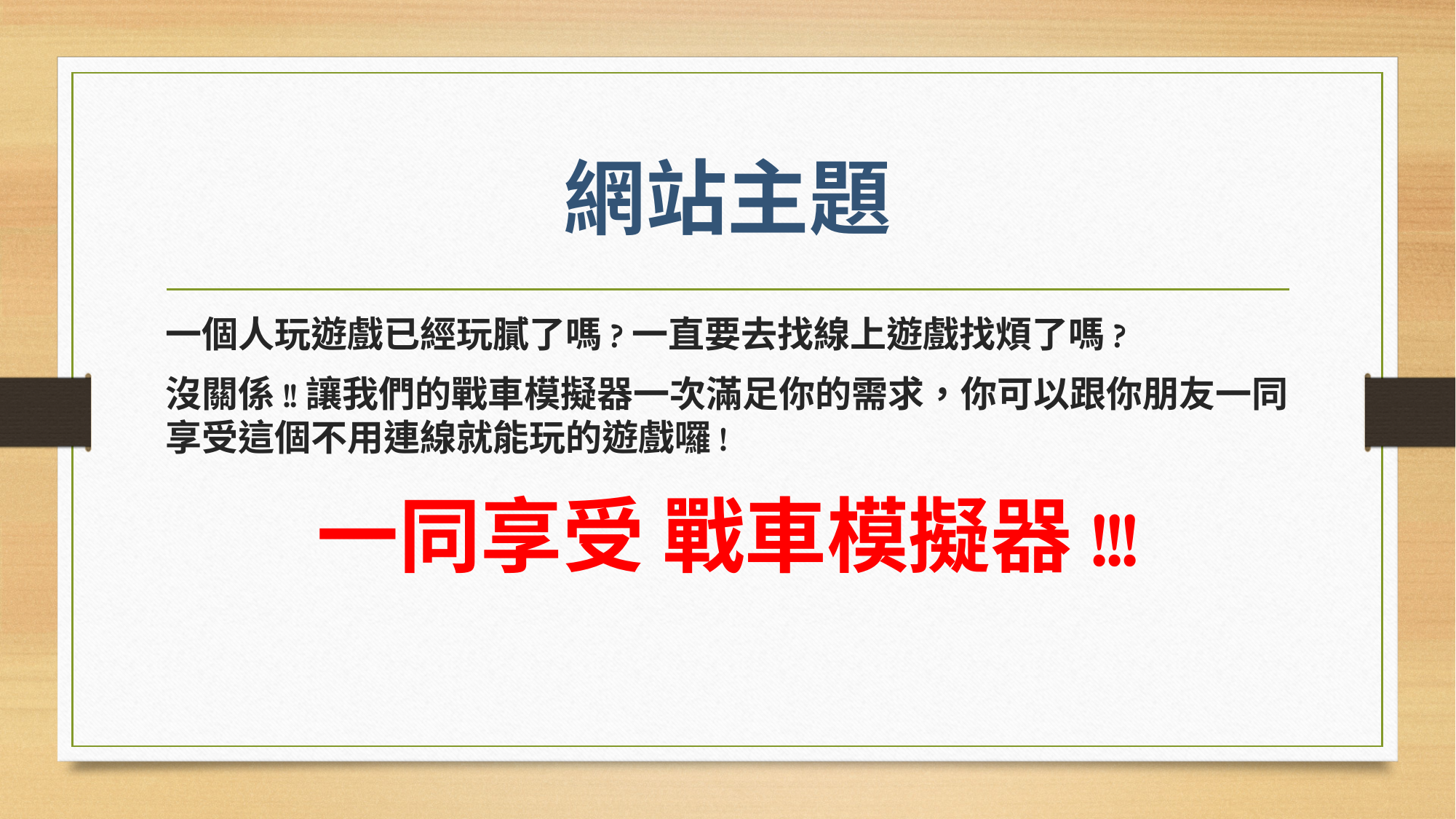

# 網站主題
一個人玩遊戲已經玩膩了嗎?一直要去找線上遊戲找煩了嗎?
沒關係!!讓我們的戰車模擬器一次滿足你的需求，你可以跟你朋友一同享受這個不用連線就能玩的遊戲囉!
一同享受 戰車模擬器!!!